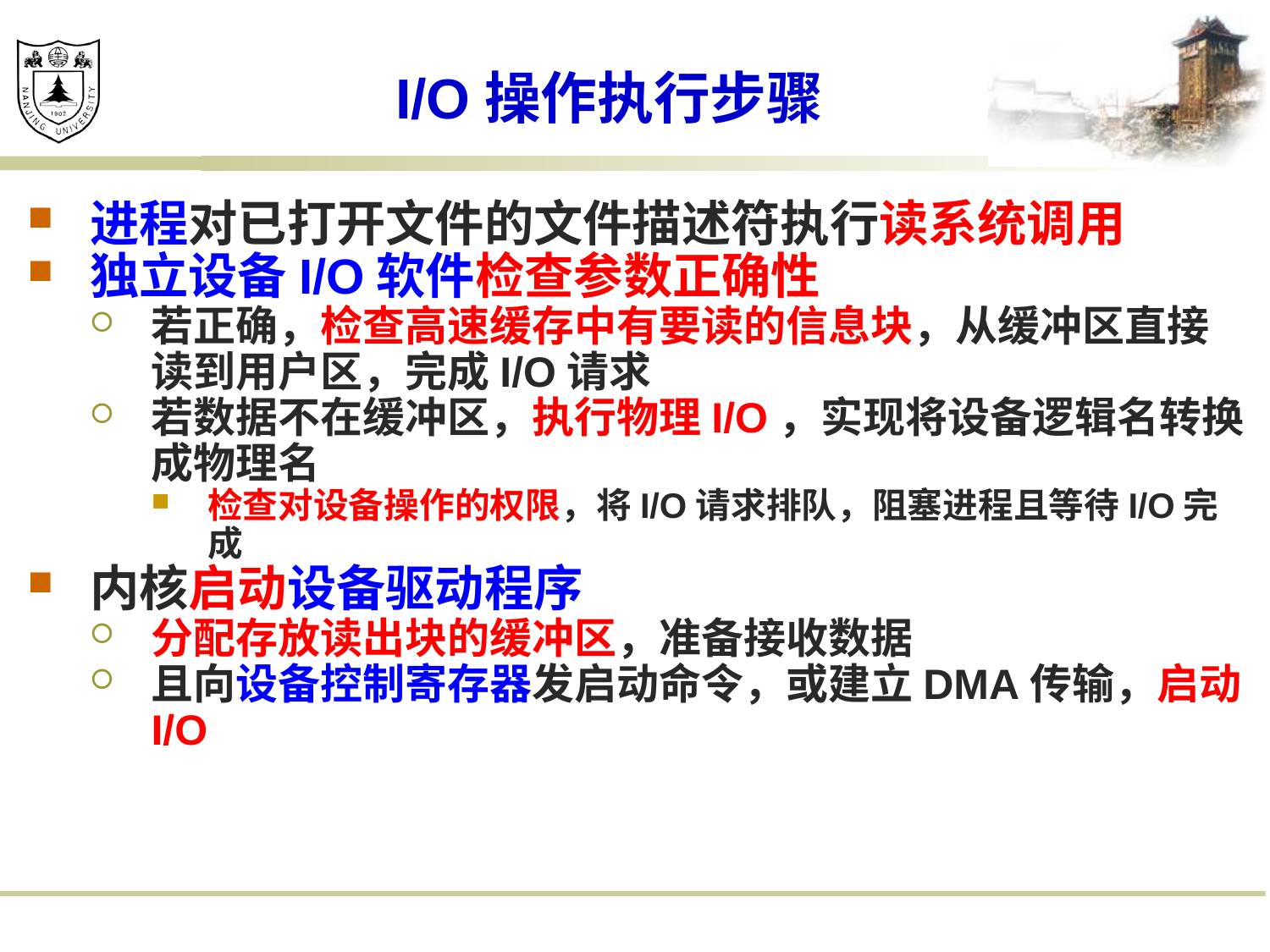

# I/O操作执行步骤
进程对已打开文件的文件描述符执行读系统调用
独立设备I/O软件检查参数正确性
若正确，检查高速缓存中有要读的信息块，从缓冲区直接读到用户区，完成I/O请求
若数据不在缓冲区，执行物理I/O，实现将设备逻辑名转换成物理名
检查对设备操作的权限，将I/O请求排队，阻塞进程且等待I/O完成
内核启动设备驱动程序
分配存放读出块的缓冲区，准备接收数据
且向设备控制寄存器发启动命令，或建立DMA传输，启动I/O
34